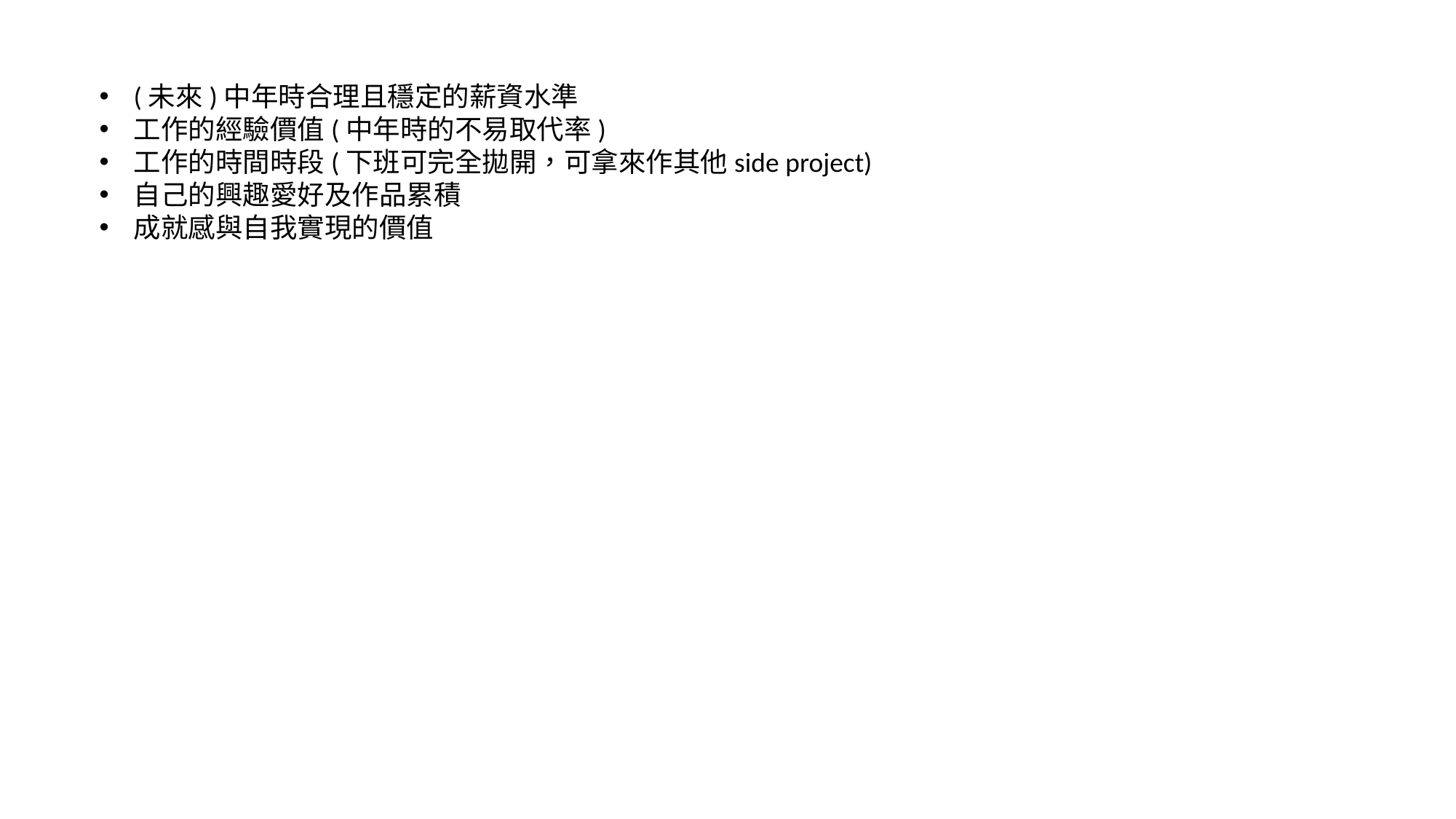

(未來)中年時合理且穩定的薪資水準
工作的經驗價值(中年時的不易取代率)
工作的時間時段(下班可完全拋開，可拿來作其他side project)
自己的興趣愛好及作品累積
成就感與自我實現的價值